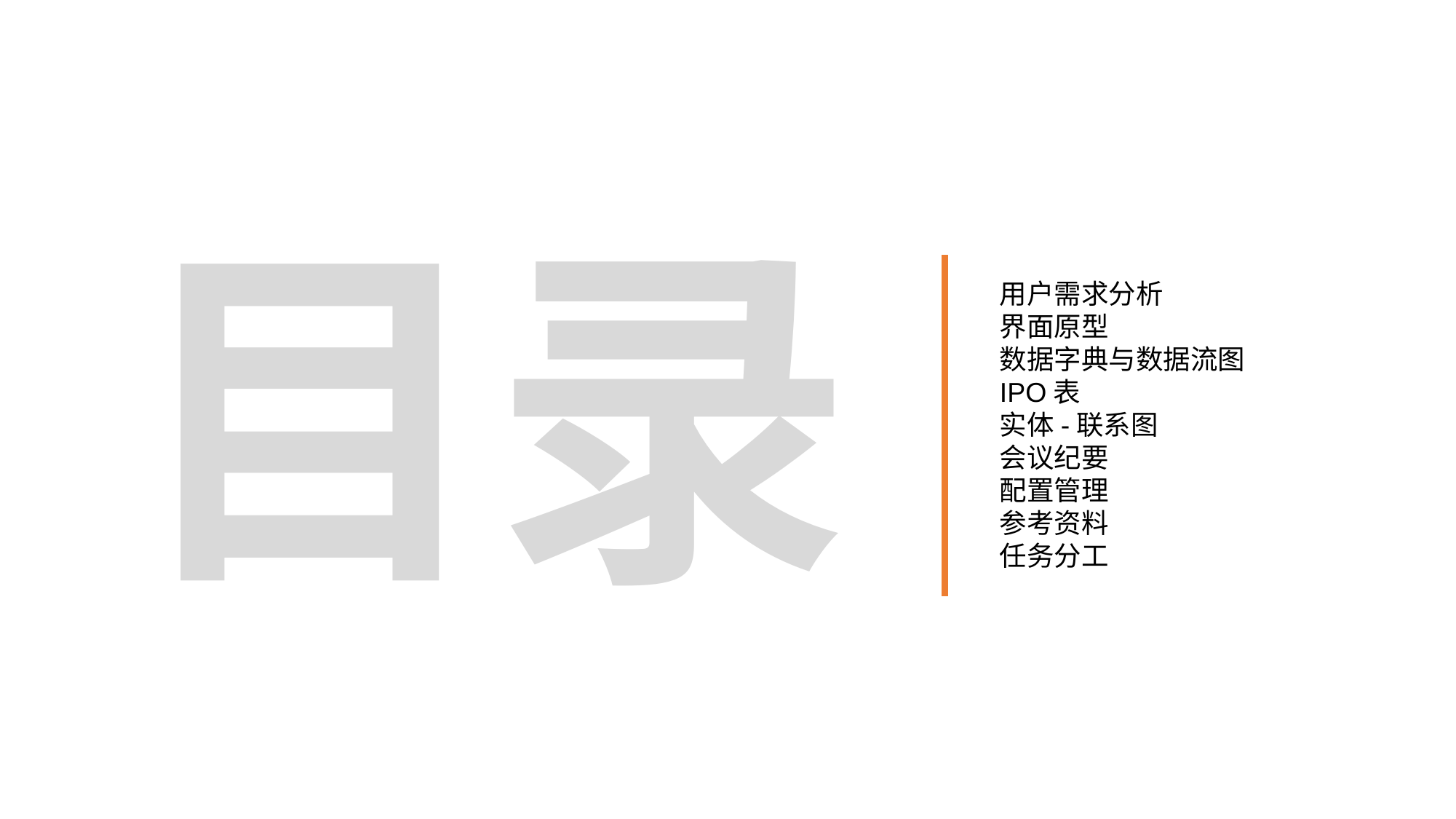

目录
用户需求分析
界面原型
数据字典与数据流图
IPO表
实体-联系图
会议纪要
配置管理
参考资料
任务分工